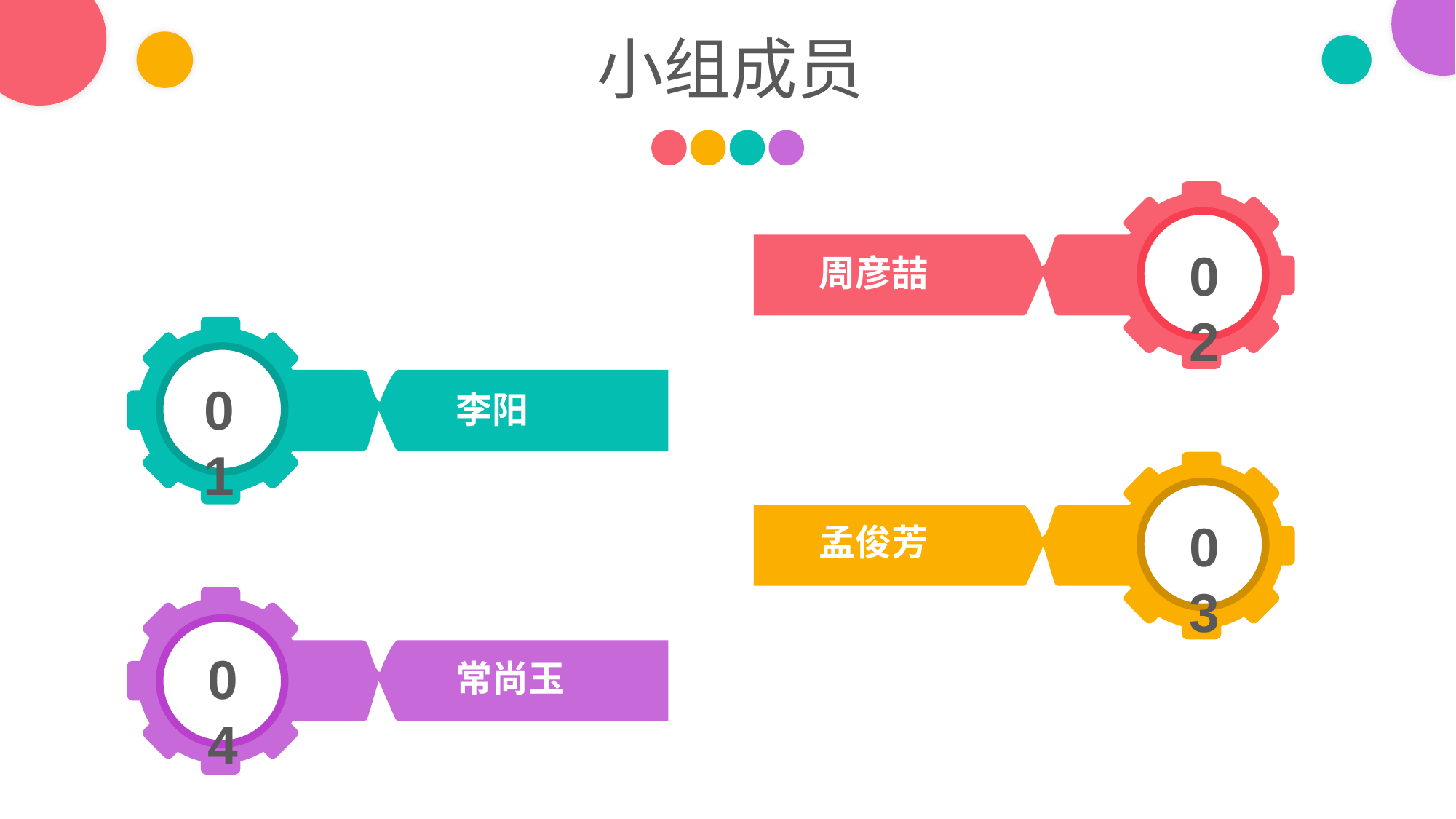

小组成员

02
周彦喆

01
李阳

03
孟俊芳

04
常尚玉